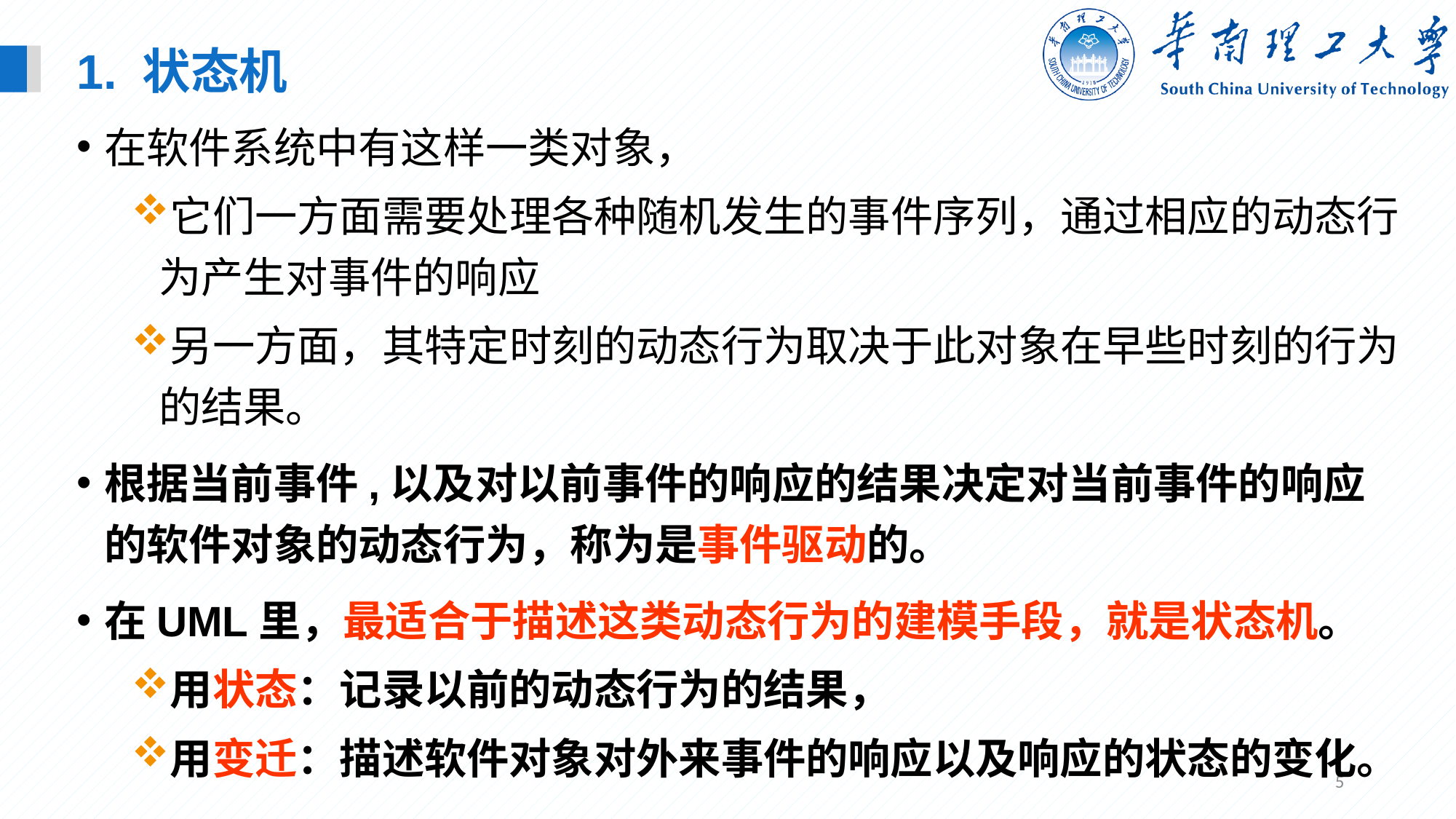

1. 状态机
在软件系统中有这样一类对象，
它们一方面需要处理各种随机发生的事件序列，通过相应的动态行为产生对事件的响应
另一方面，其特定时刻的动态行为取决于此对象在早些时刻的行为的结果。
根据当前事件,以及对以前事件的响应的结果决定对当前事件的响应的软件对象的动态行为，称为是事件驱动的。
在UML里，最适合于描述这类动态行为的建模手段，就是状态机。
用状态：记录以前的动态行为的结果，
用变迁：描述软件对象对外来事件的响应以及响应的状态的变化。
5